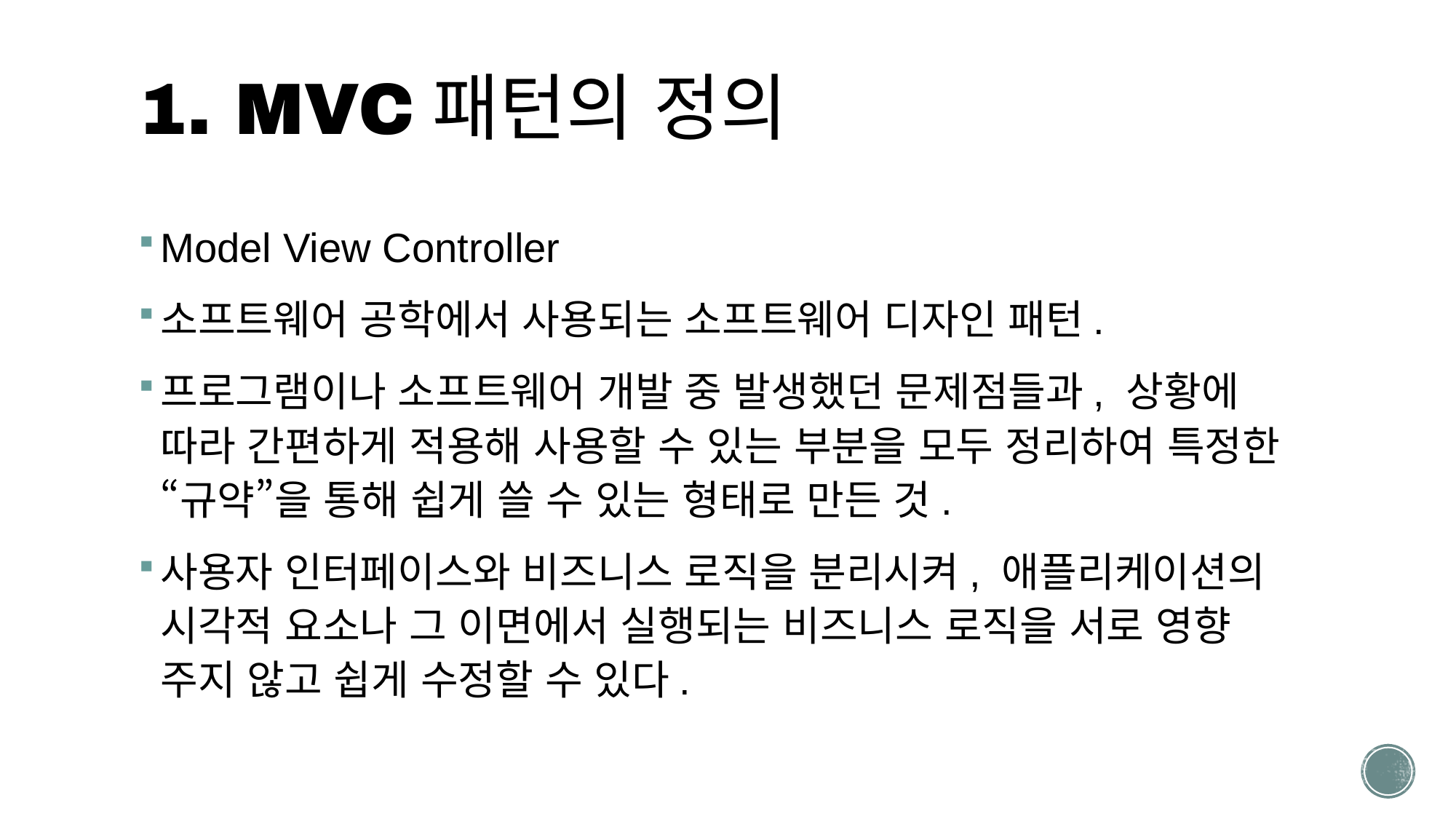

# 1. MVC패턴의 정의
Model View Controller
소프트웨어 공학에서 사용되는 소프트웨어 디자인 패턴.
프로그램이나 소프트웨어 개발 중 발생했던 문제점들과, 상황에 따라 간편하게 적용해 사용할 수 있는 부분을 모두 정리하여 특정한 “규약”을 통해 쉽게 쓸 수 있는 형태로 만든 것.
사용자 인터페이스와 비즈니스 로직을 분리시켜, 애플리케이션의 시각적 요소나 그 이면에서 실행되는 비즈니스 로직을 서로 영향 주지 않고 쉽게 수정할 수 있다.